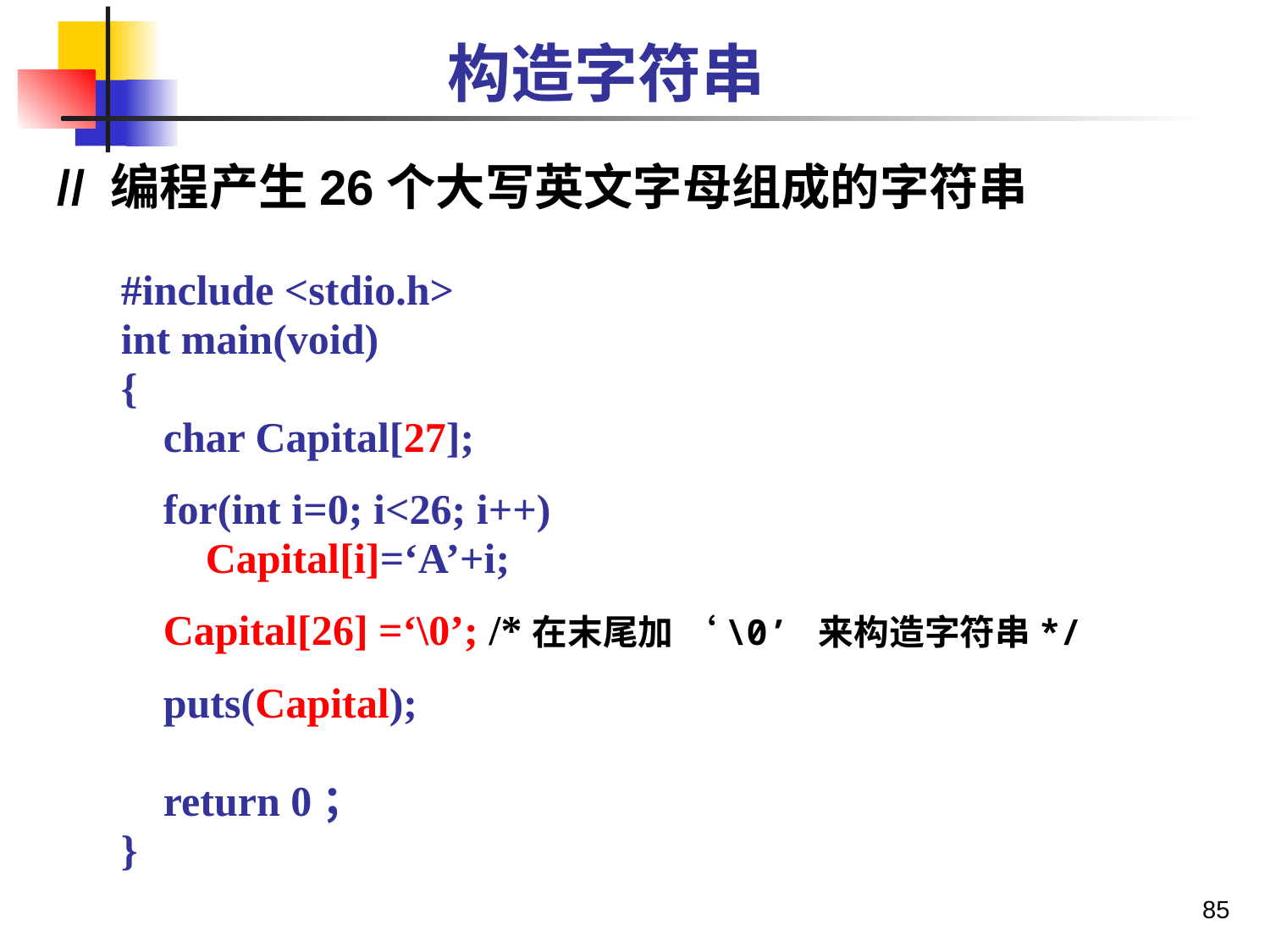

# 构造字符串
// 编程产生26个大写英文字母组成的字符串

#include <stdio.h>
int main(void)
{
    char Capital[27];
    for(int i=0; i<26; i++)
        Capital[i]=‘A’+i;
    Capital[26] =‘\0’; /*在末尾加 ‘\0’ 来构造字符串*/
    puts(Capital);

    return 0；
}
85